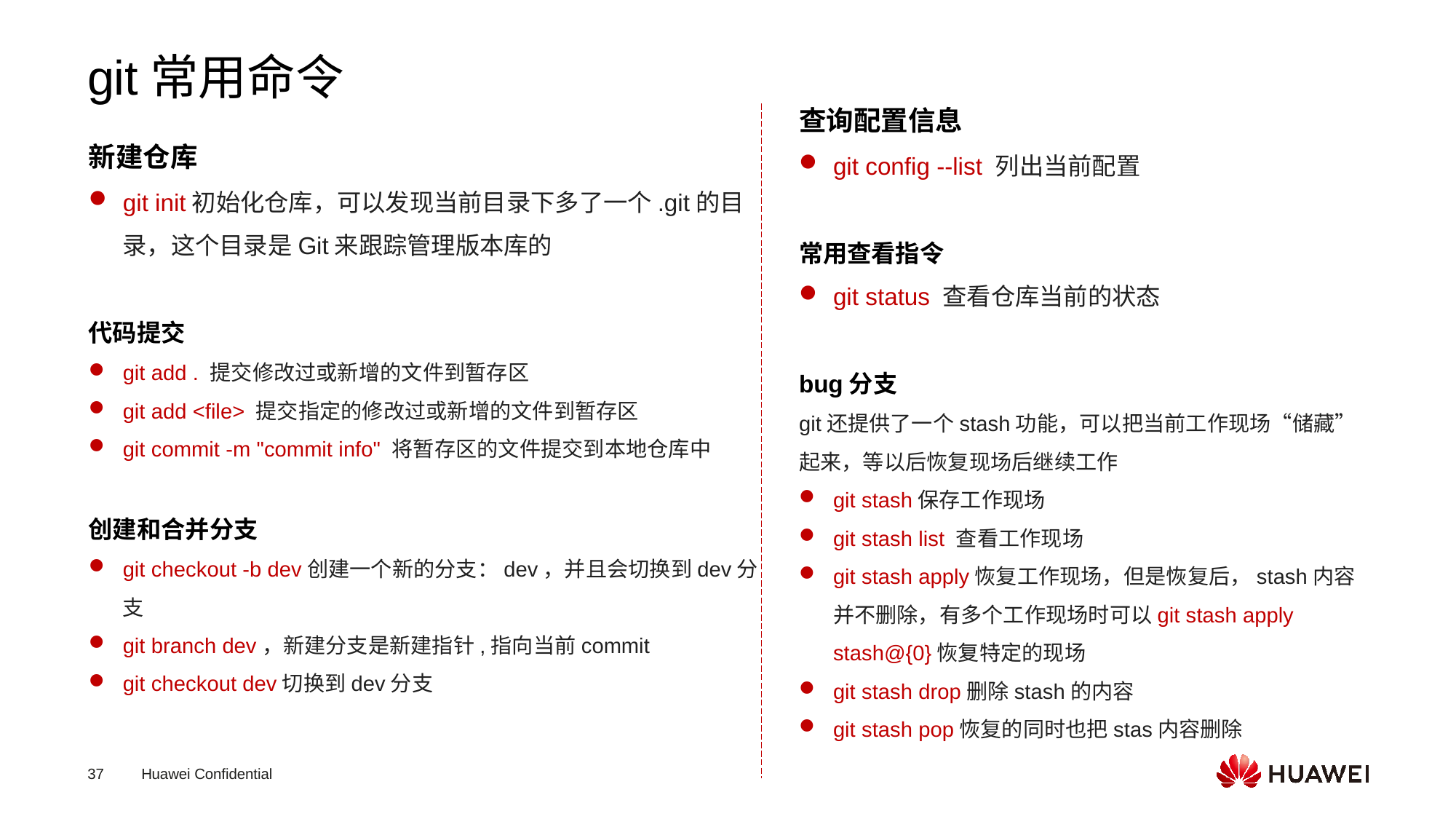

# git常用命令
查询配置信息
git config --list 列出当前配置

常用查看指令
git status 查看仓库当前的状态

bug分支
git还提供了一个stash功能，可以把当前工作现场“储藏”起来，等以后恢复现场后继续工作
git stash保存工作现场
git stash list 查看工作现场
git stash apply恢复工作现场，但是恢复后，stash内容并不删除，有多个工作现场时可以git stash apply stash@{0}恢复特定的现场
git stash drop删除stash的内容
git stash pop恢复的同时也把stas内容删除
新建仓库
git init初始化仓库，可以发现当前目录下多了一个.git的目录，这个目录是Git来跟踪管理版本库的

代码提交
git add . 提交修改过或新增的文件到暂存区
git add <file> 提交指定的修改过或新增的文件到暂存区
git commit -m "commit info" 将暂存区的文件提交到本地仓库中

创建和合并分支
git checkout -b dev创建一个新的分支：dev，并且会切换到dev分支
git branch dev，新建分支是新建指针,指向当前commit
git checkout dev切换到dev分支